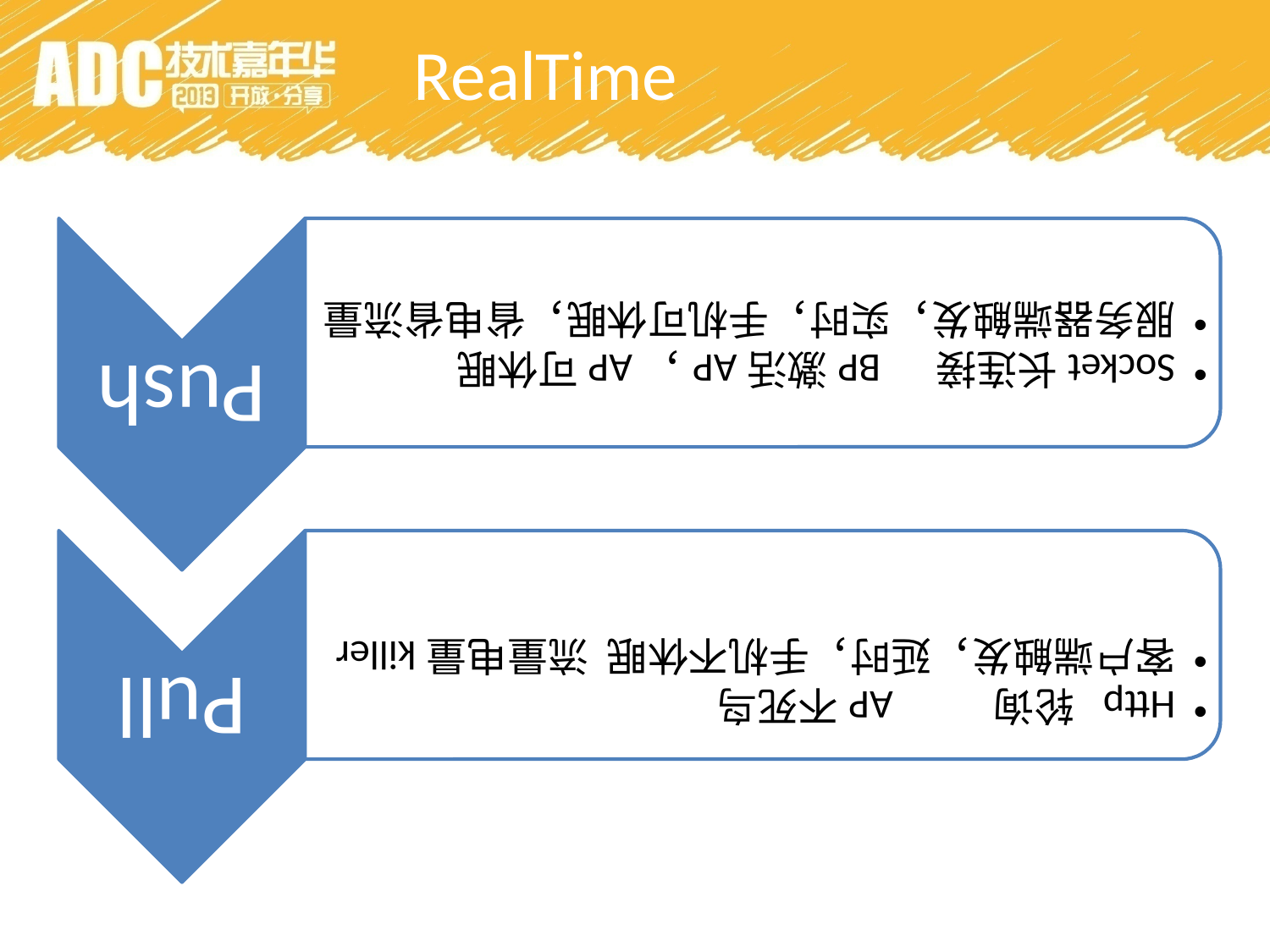

RealTime
Push
Socket长连接     BP激活AP，AP可休眠
服务器端触发，实时，手机可休眠，省电省流量
Pull
Http  轮询          AP不死鸟
客户端触发，延时，手机不休眠  流量电量killer